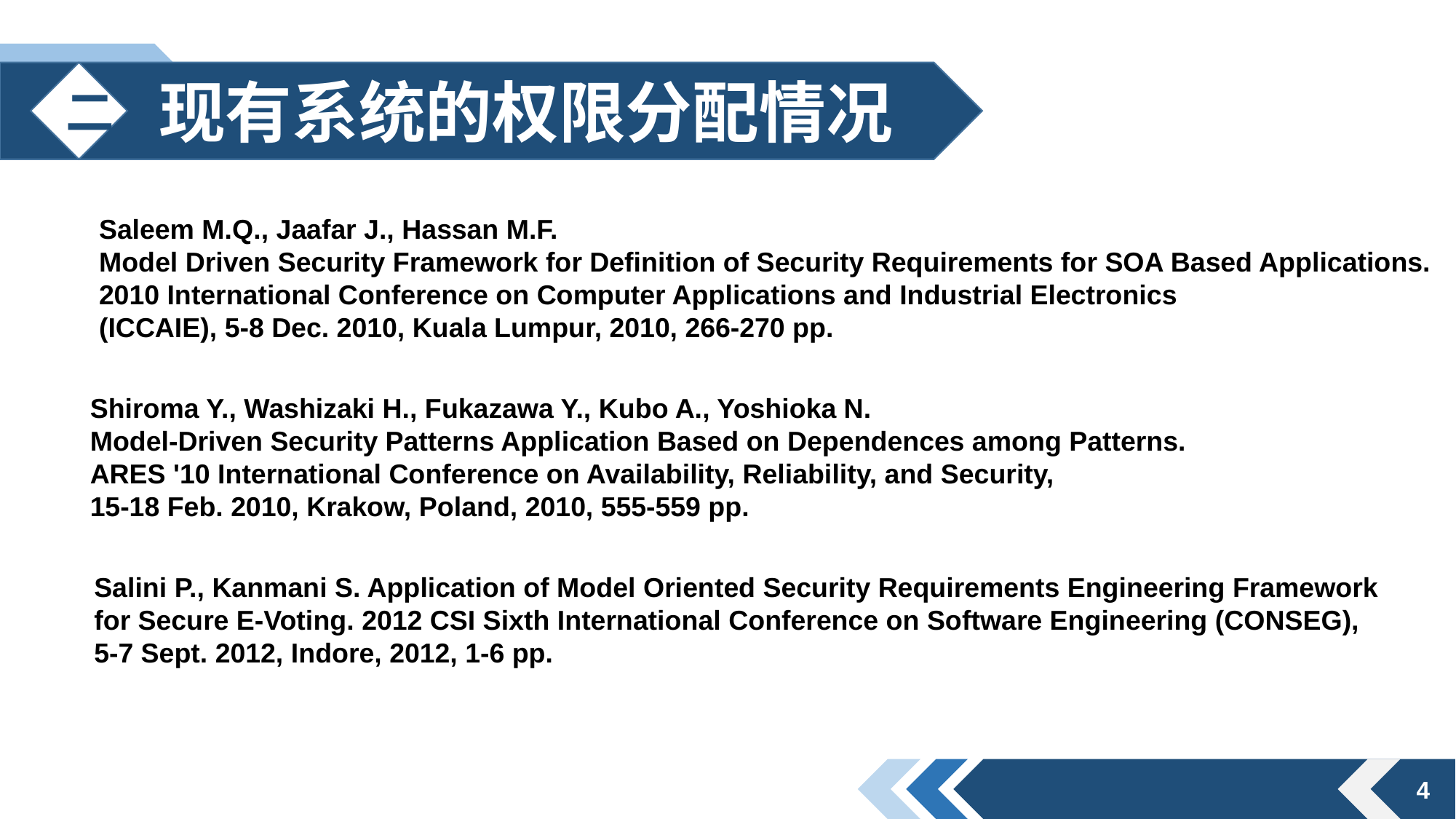

# 现有系统的权限分配情况
Saleem M.Q., Jaafar J., Hassan M.F.
Model Driven Security Framework for Definition of Security Requirements for SOA Based Applications.
2010 International Conference on Computer Applications and Industrial Electronics
(ICCAIE), 5-8 Dec. 2010, Kuala Lumpur, 2010, 266-270 pp.
Shiroma Y., Washizaki H., Fukazawa Y., Kubo A., Yoshioka N.
Model-Driven Security Patterns Application Based on Dependences among Patterns.
ARES '10 International Conference on Availability, Reliability, and Security,
15-18 Feb. 2010, Krakow, Poland, 2010, 555-559 pp.
Salini P., Kanmani S. Application of Model Oriented Security Requirements Engineering Framework
for Secure E-Voting. 2012 CSI Sixth International Conference on Software Engineering (CONSEG),
5-7 Sept. 2012, Indore, 2012, 1-6 pp.
4